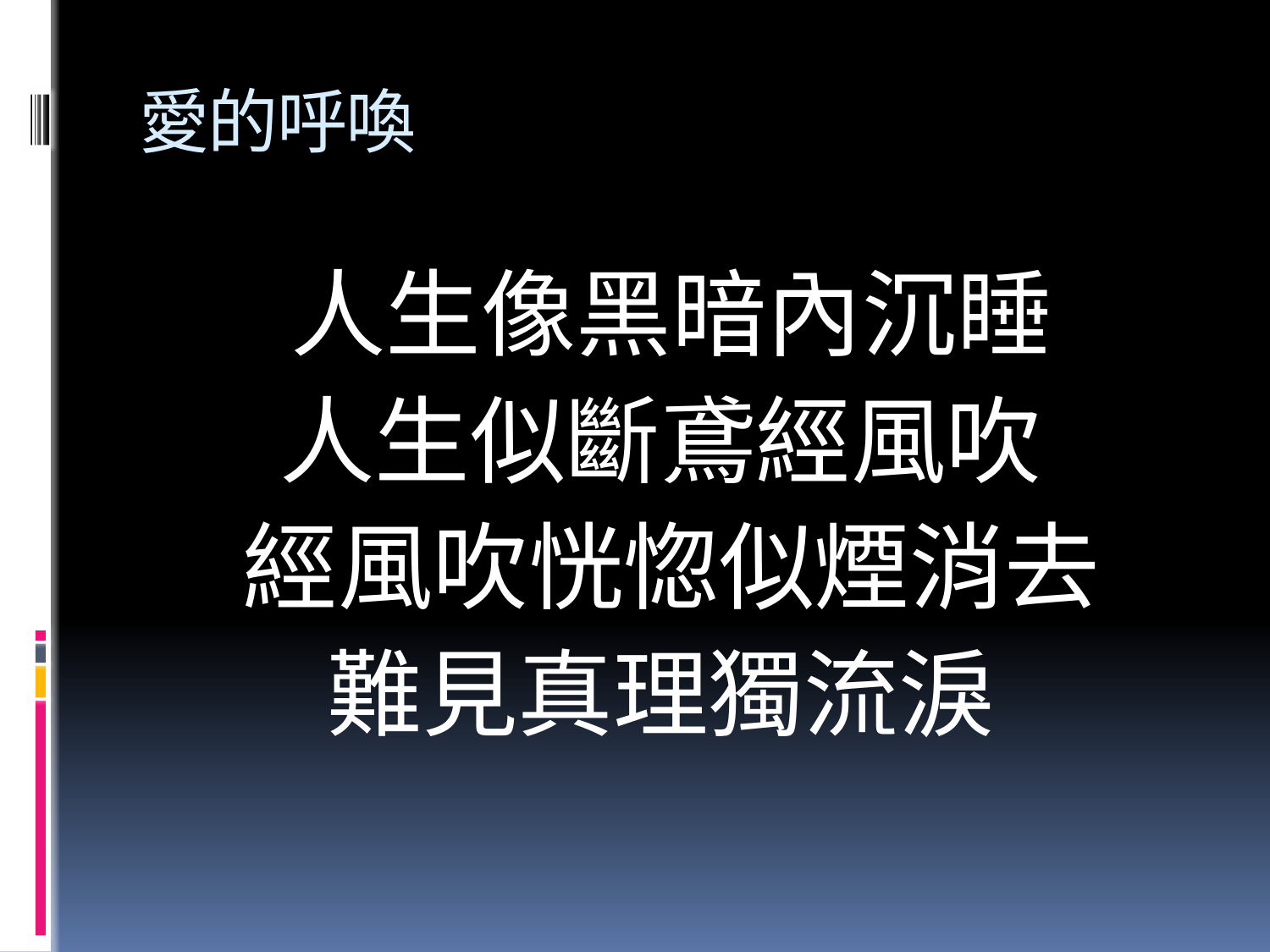

# 愛的呼喚
人生像黑暗內沉睡
人生似斷鳶經風吹
經風吹恍惚似煙消去
難見真理獨流淚